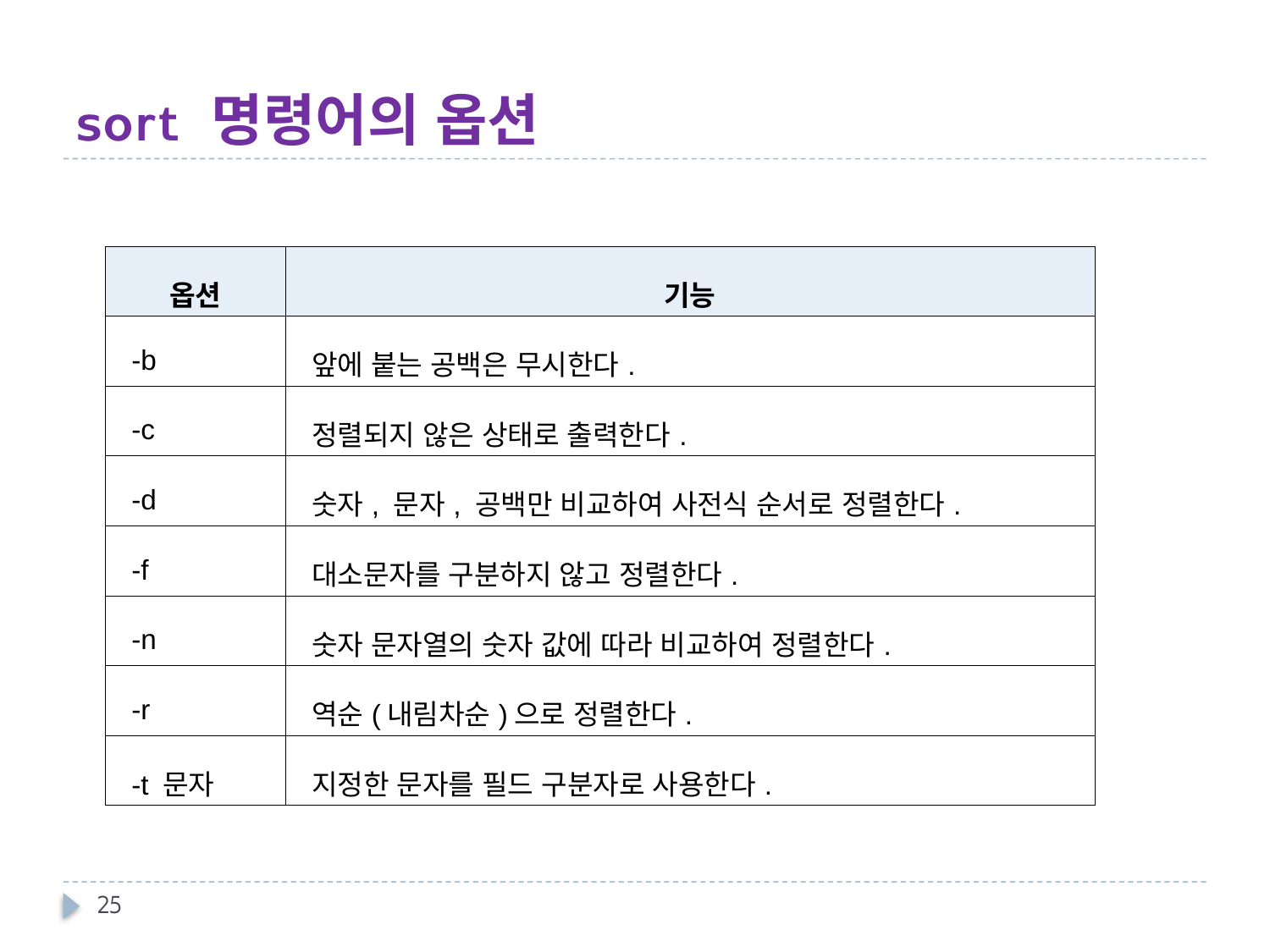

# sort 명령어의 옵션
| 옵션 | 기능 |
| --- | --- |
| -b | 앞에 붙는 공백은 무시한다. |
| -c | 정렬되지 않은 상태로 출력한다. |
| -d | 숫자, 문자, 공백만 비교하여 사전식 순서로 정렬한다. |
| -f | 대소문자를 구분하지 않고 정렬한다. |
| -n | 숫자 문자열의 숫자 값에 따라 비교하여 정렬한다. |
| -r | 역순(내림차순)으로 정렬한다. |
| -t 문자 | 지정한 문자를 필드 구분자로 사용한다. |
25